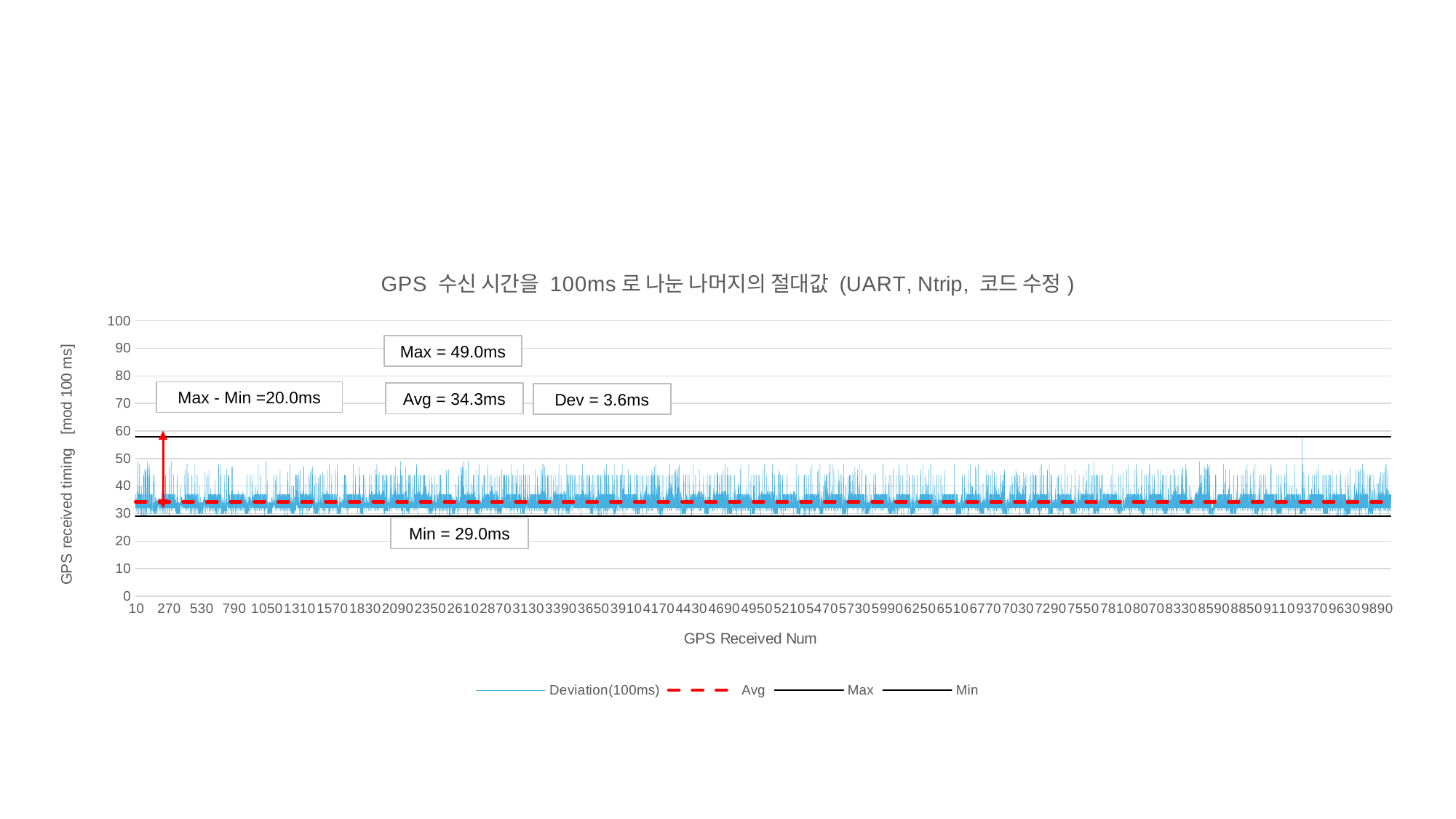

#

### Chart: GPS 수신 시간을 100ms로 나눈 나머지의 절대값 (UART, Ntrip, 코드 수정)

| Category |  |  |  |  |
|---|---|---|---|---|
Max = 49.0ms
Max - Min =20.0ms
Avg = 34.3ms
Dev = 3.6ms
Min = 29.0ms